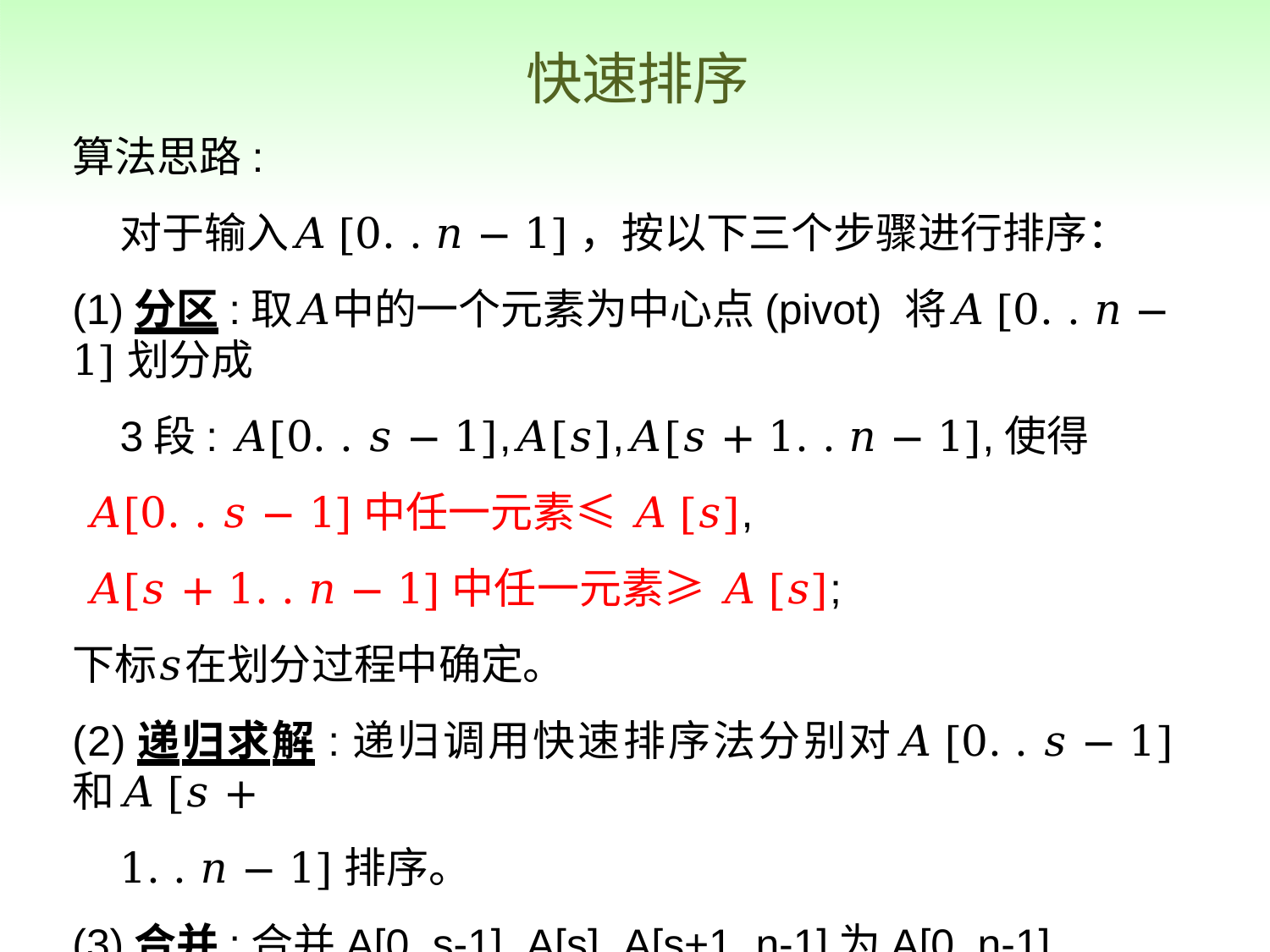

# 快速排序
算法思路:
对于输入𝐴[0. . 𝑛 − 1]，按以下三个步骤进行排序：
(1)分区:取𝐴中的一个元素为中心点(pivot) 将𝐴[0. . 𝑛 − 1]划分成
3段: 𝐴[0. . 𝑠 − 1],𝐴[𝑠],𝐴[𝑠 + 1. . 𝑛 − 1],使得
𝐴[0. . 𝑠 − 1]中任一元素≤ 𝐴[𝑠],
𝐴[𝑠 + 1. . 𝑛 − 1]中任一元素≥ 𝐴[𝑠];
下标𝑠在划分过程中确定。
(2)递归求解:递归调用快速排序法分别对𝐴[0. . 𝑠 − 1]和𝐴[𝑠 +
1. . 𝑛 − 1]排序。
(3)合并:合并A[0..s-1], A[s], A[s+1..n-1]为A[0..n-1]